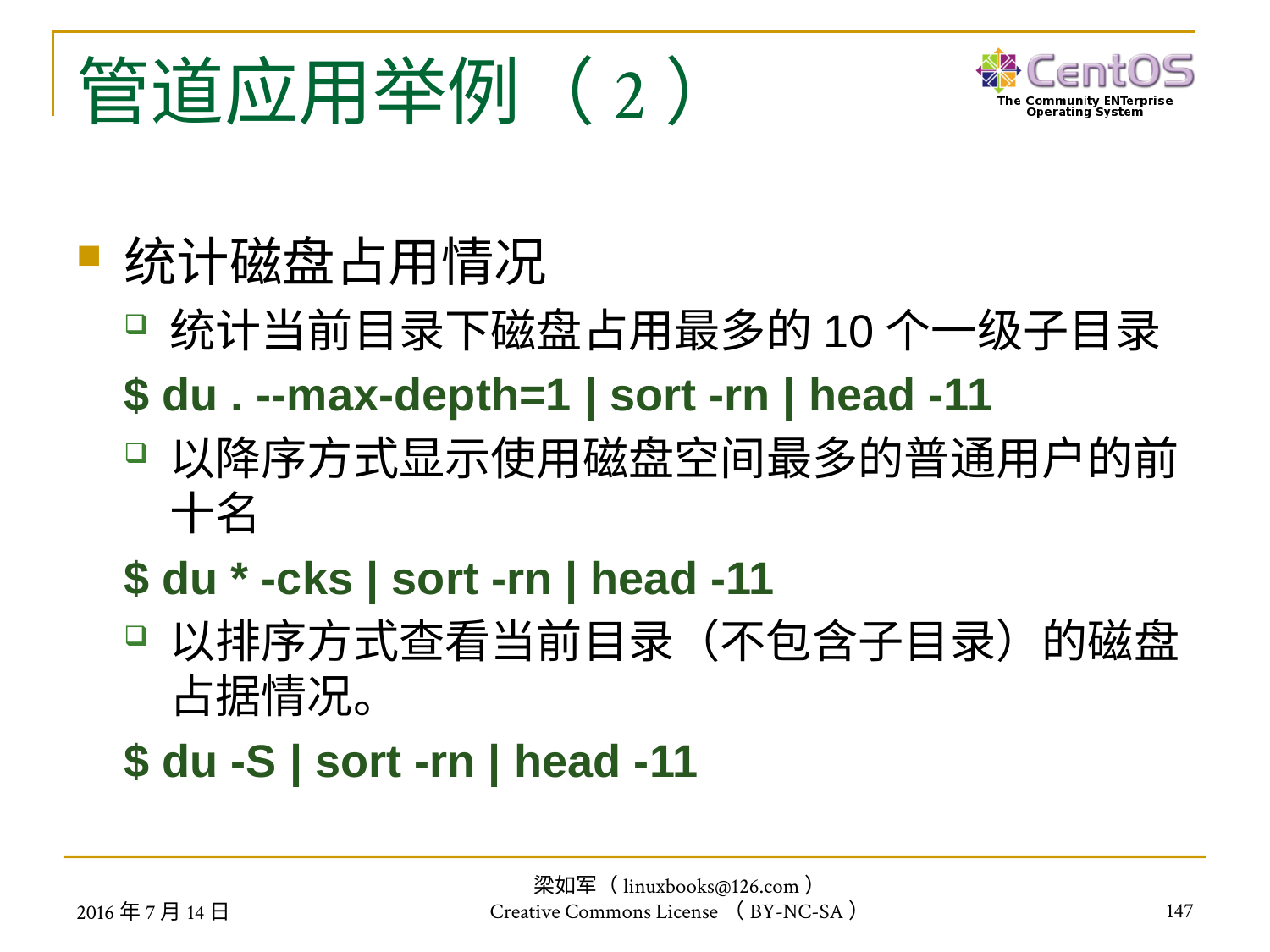

# 管道应用举例（2）
统计磁盘占用情况
统计当前目录下磁盘占用最多的10个一级子目录
$ du . --max-depth=1 | sort -rn | head -11
以降序方式显示使用磁盘空间最多的普通用户的前十名
$ du * -cks | sort -rn | head -11
以排序方式查看当前目录（不包含子目录）的磁盘占据情况。
$ du -S | sort -rn | head -11

梁如军（linuxbooks@126.com）
Creative Commons License（BY-NC-SA）
2016年7月14日
147